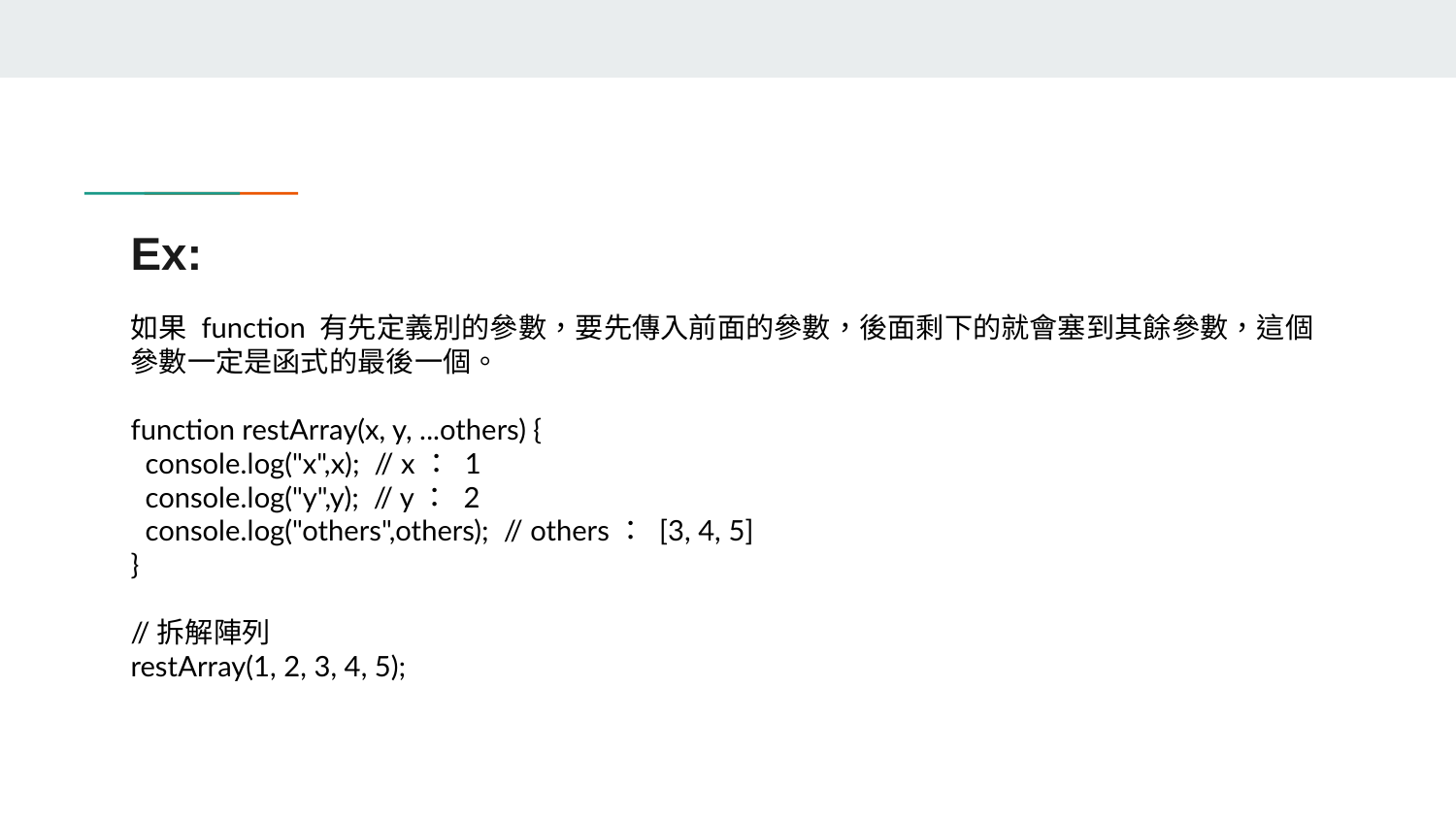

# Ex:
如果 function 有先定義別的參數，要先傳入前面的參數，後面剩下的就會塞到其餘參數，這個參數一定是函式的最後一個。

function restArray(x, y, ...others) {
  console.log("x",x);  // x： 1
  console.log("y",y);  // y： 2
  console.log("others",others);  // others： [3, 4, 5]
}

//拆解陣列
restArray(1, 2, 3, 4, 5);